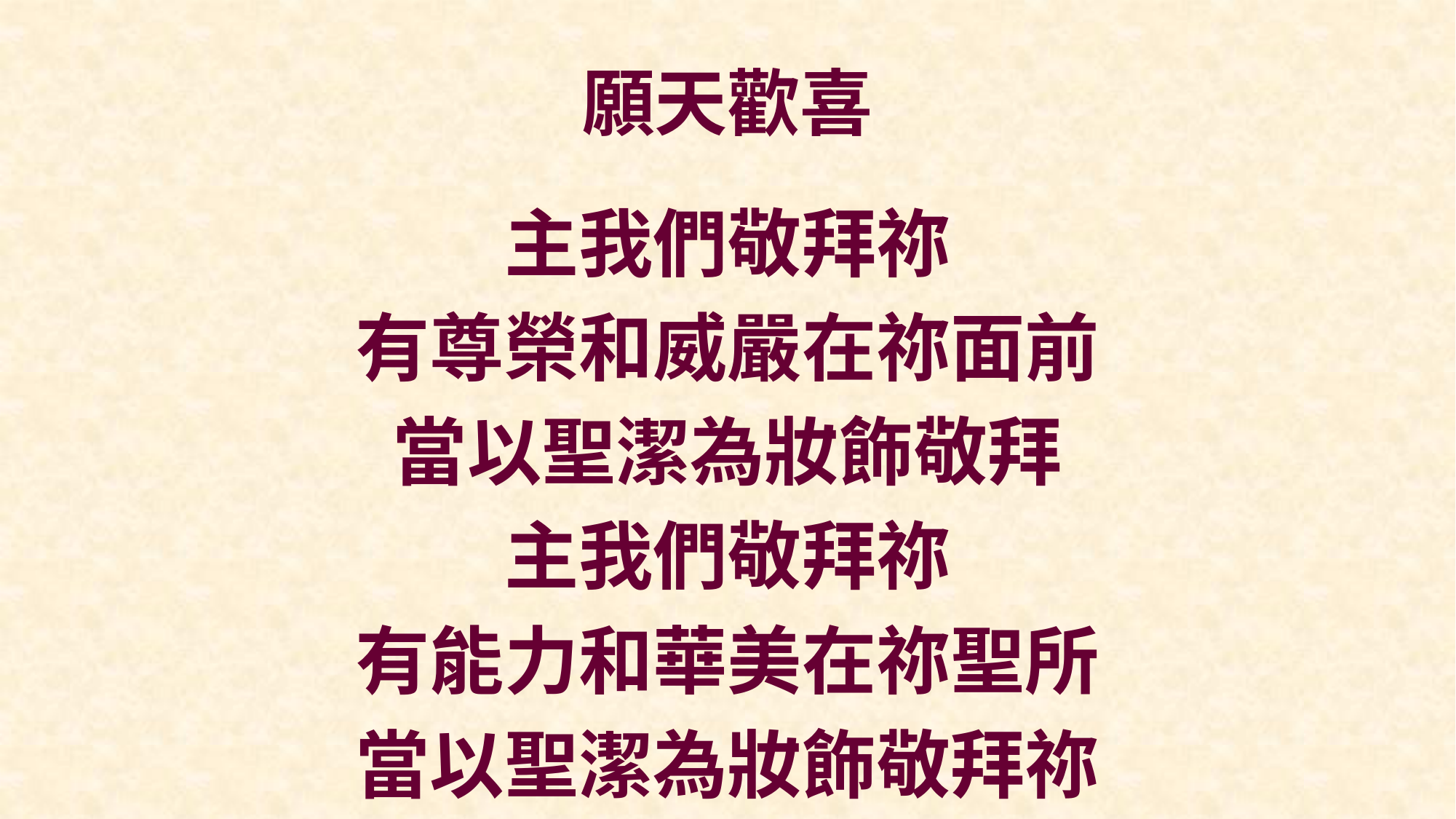

# 願天歡喜
主我們敬拜祢
有尊榮和威嚴在祢面前
當以聖潔為妝飾敬拜
主我們敬拜祢
有能力和華美在祢聖所
當以聖潔為妝飾敬拜祢